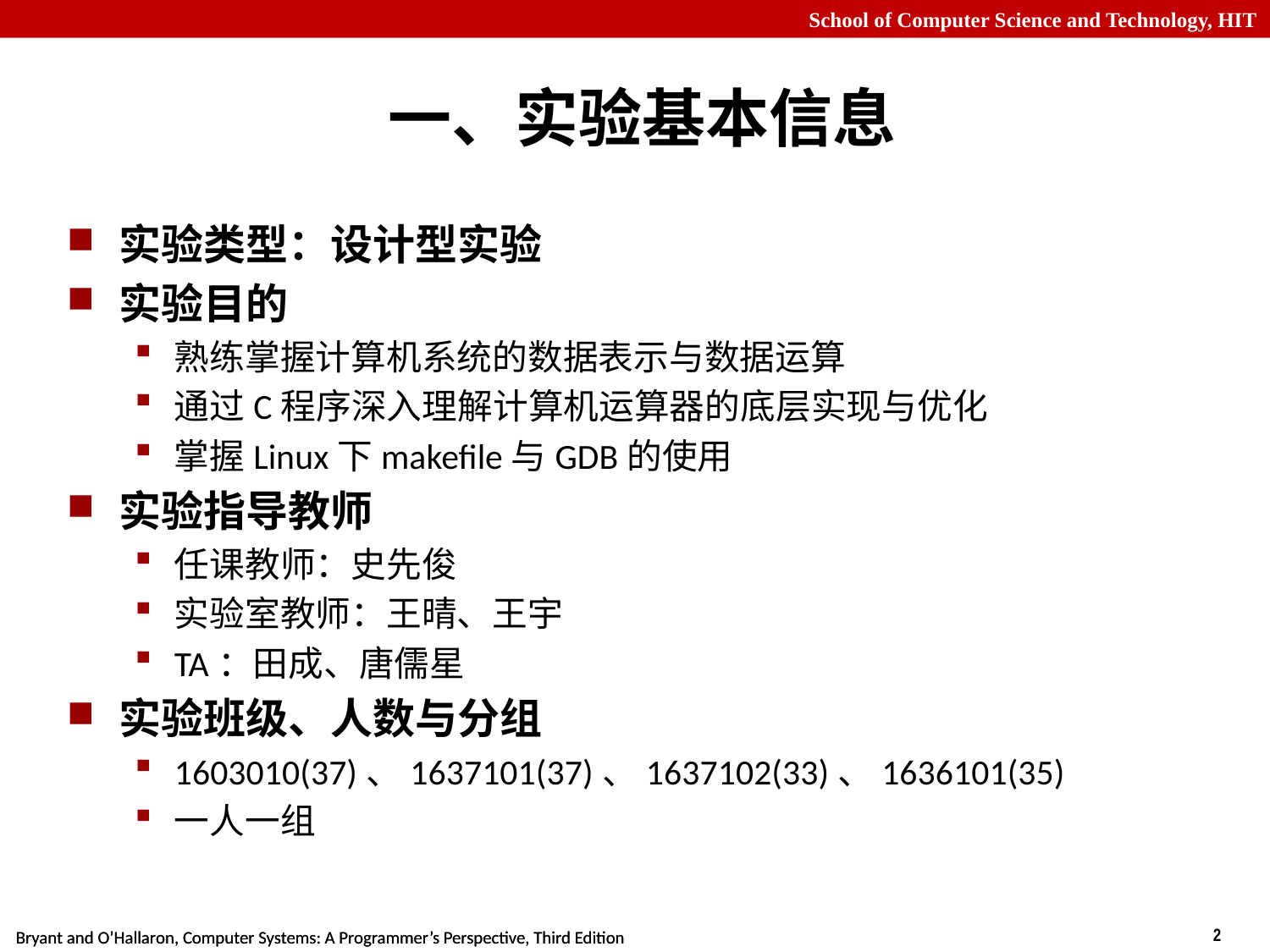

# 一、实验基本信息
实验类型：设计型实验
实验目的
熟练掌握计算机系统的数据表示与数据运算
通过C程序深入理解计算机运算器的底层实现与优化
掌握Linux下makefile与GDB的使用
实验指导教师
任课教师：史先俊
实验室教师：王晴、王宇
TA：田成、唐儒星
实验班级、人数与分组
1603010(37)、1637101(37)、1637102(33)、1636101(35)
一人一组